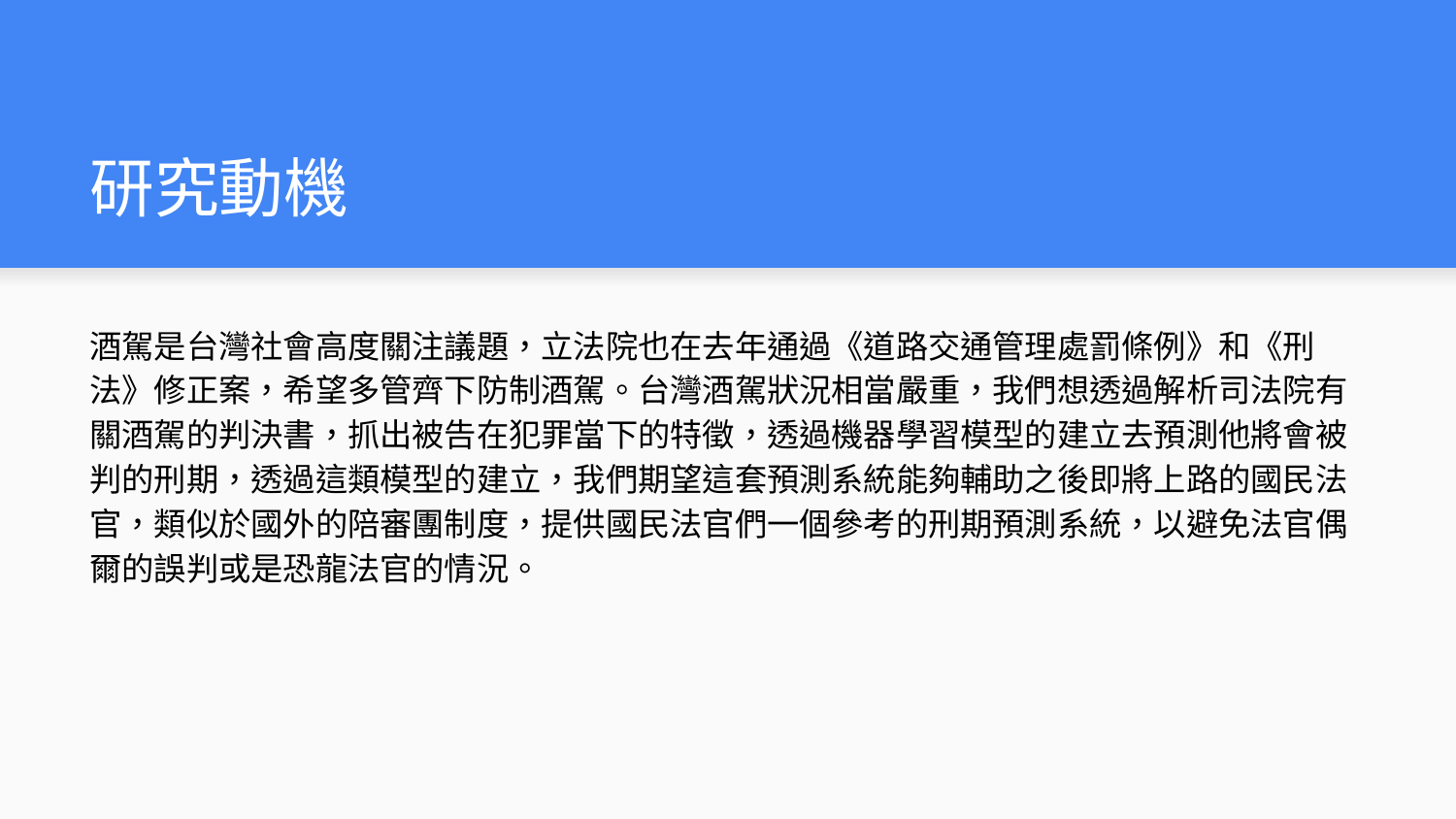

# 研究動機
酒駕是台灣社會高度關注議題，立法院也在去年通過《道路交通管理處罰條例》和《刑法》修正案，希望多管齊下防制酒駕。台灣酒駕狀況相當嚴重，我們想透過解析司法院有關酒駕的判決書，抓出被告在犯罪當下的特徵，透過機器學習模型的建立去預測他將會被判的刑期，透過這類模型的建立，我們期望這套預測系統能夠輔助之後即將上路的國民法官，類似於國外的陪審團制度，提供國民法官們一個參考的刑期預測系統，以避免法官偶爾的誤判或是恐龍法官的情況。